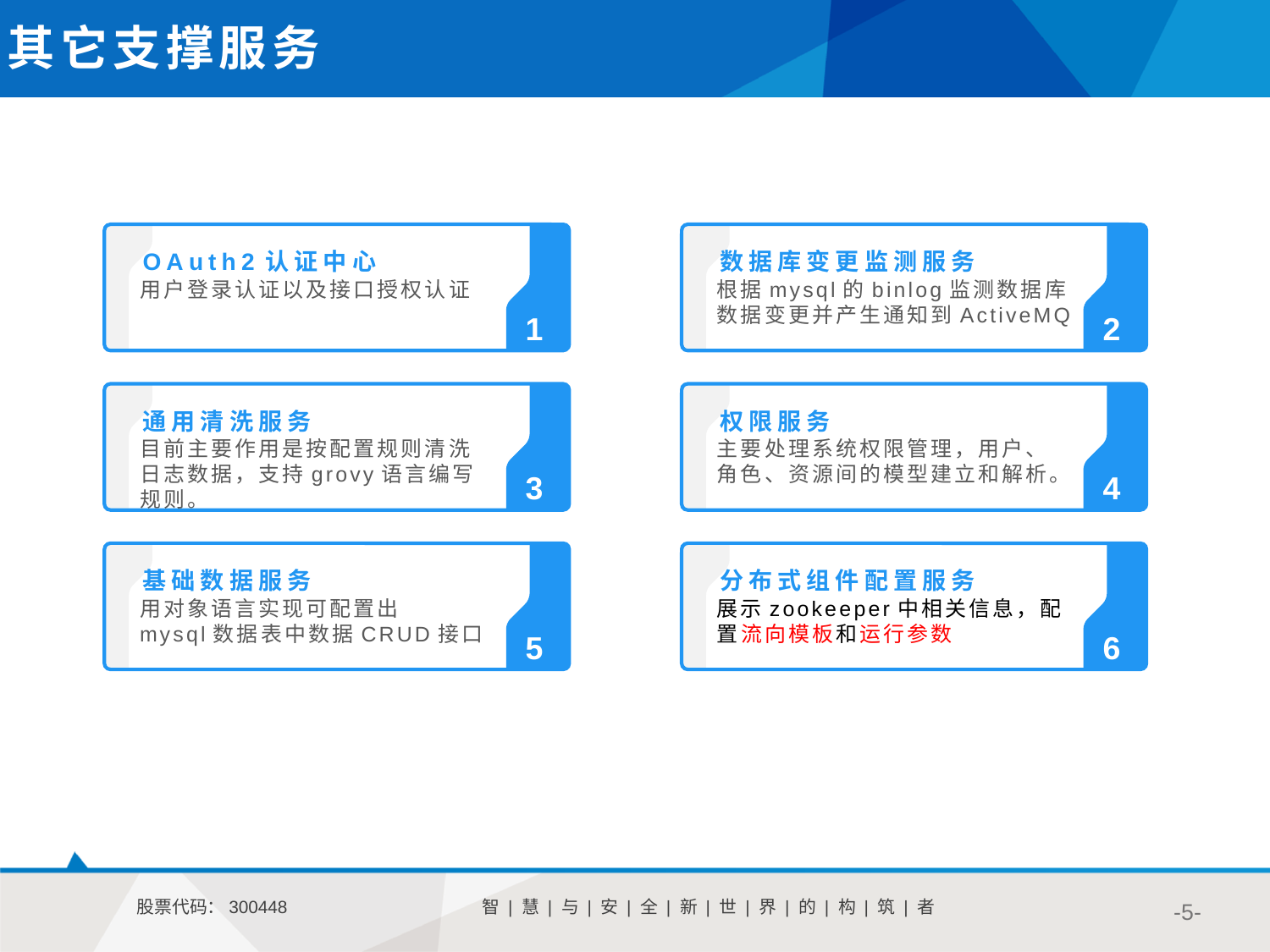

其它支撑服务

OAuth2认证中心
数据库变更监测服务
用户登录认证以及接口授权认证
根据mysql的binlog监测数据库数据变更并产生通知到ActiveMQ
1
2

通用清洗服务
权限服务
目前主要作用是按配置规则清洗日志数据，支持grovy语言编写规则。
主要处理系统权限管理，用户、角色、资源间的模型建立和解析。
3
4

基础数据服务
分布式组件配置服务
用对象语言实现可配置出
mysql数据表中数据CRUD接口
展示zookeeper中相关信息，配置流向模板和运行参数
5
6
6